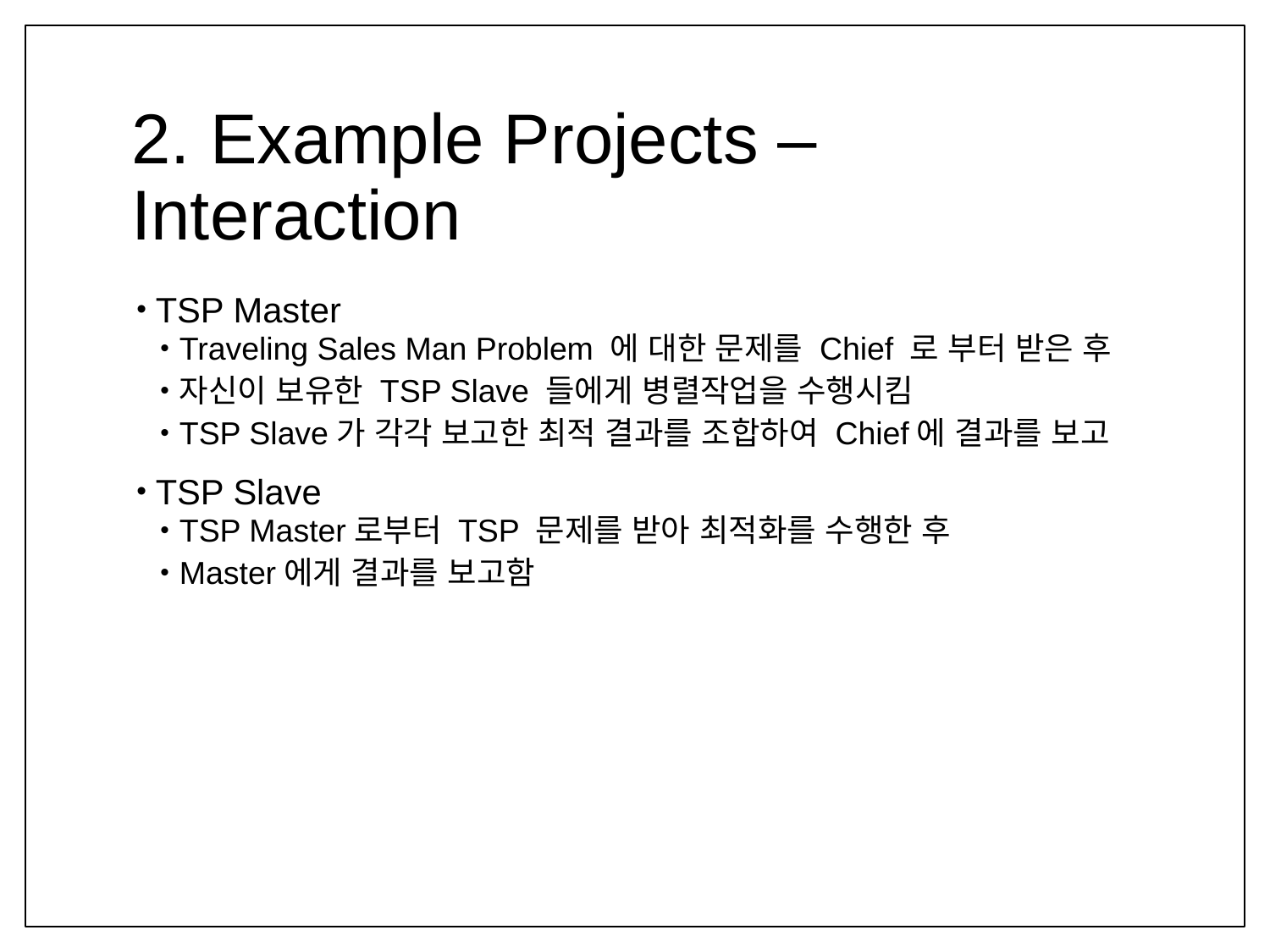

# 2. Example Projects – Interaction
TSP Master
Traveling Sales Man Problem 에 대한 문제를 Chief 로 부터 받은 후
자신이 보유한 TSP Slave 들에게 병렬작업을 수행시킴
TSP Slave가 각각 보고한 최적 결과를 조합하여 Chief에 결과를 보고
TSP Slave
TSP Master로부터 TSP 문제를 받아 최적화를 수행한 후
Master에게 결과를 보고함